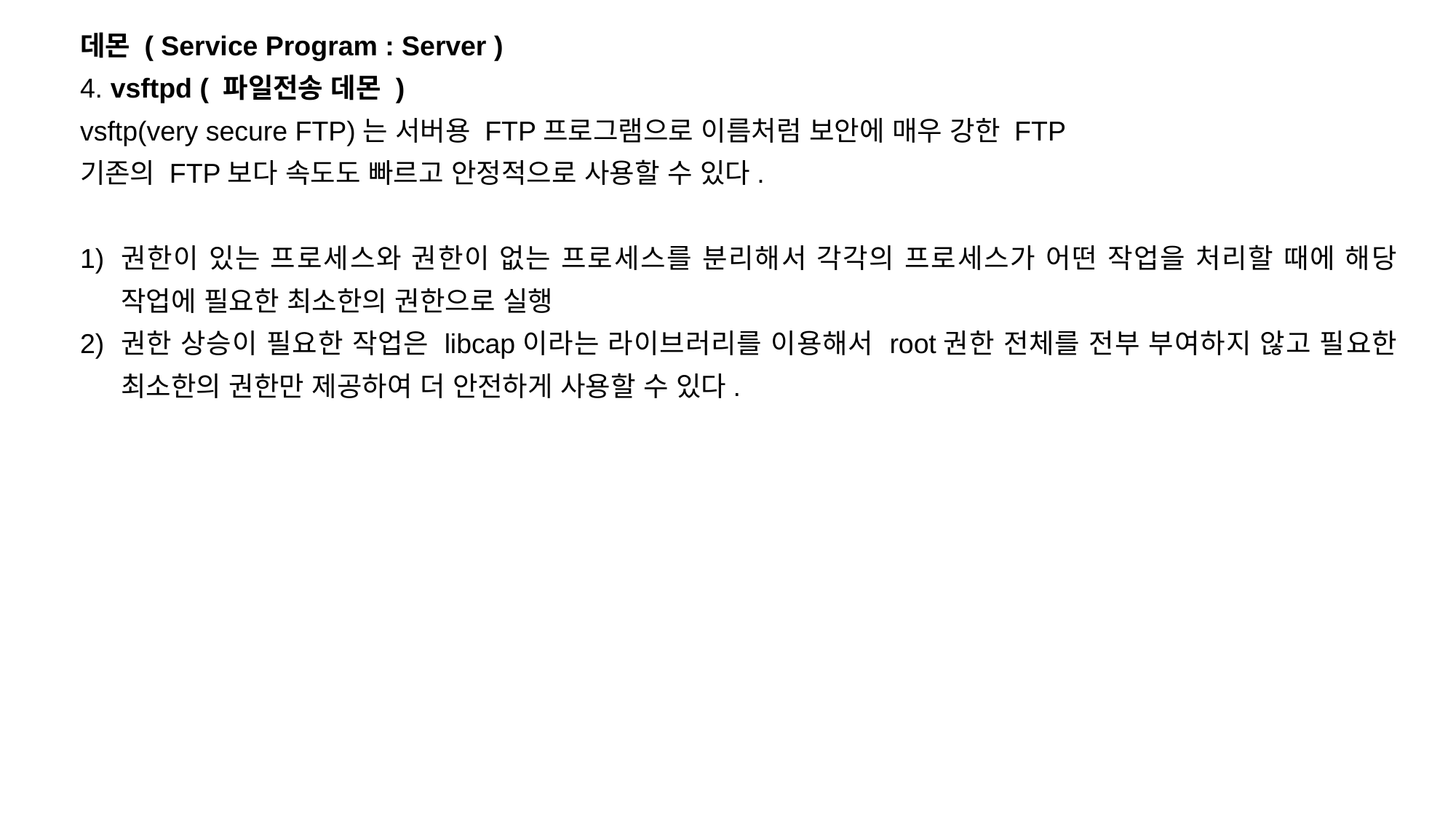

데몬 ( Service Program : Server )
4. vsftpd ( 파일전송 데몬 )
vsftp(very secure FTP)는 서버용 FTP프로그램으로 이름처럼 보안에 매우 강한 FTP
기존의 FTP보다 속도도 빠르고 안정적으로 사용할 수 있다.

권한이 있는 프로세스와 권한이 없는 프로세스를 분리해서 각각의 프로세스가 어떤 작업을 처리할 때에 해당 작업에 필요한 최소한의 권한으로 실행
권한 상승이 필요한 작업은 libcap이라는 라이브러리를 이용해서 root권한 전체를 전부 부여하지 않고 필요한 최소한의 권한만 제공하여 더 안전하게 사용할 수 있다.